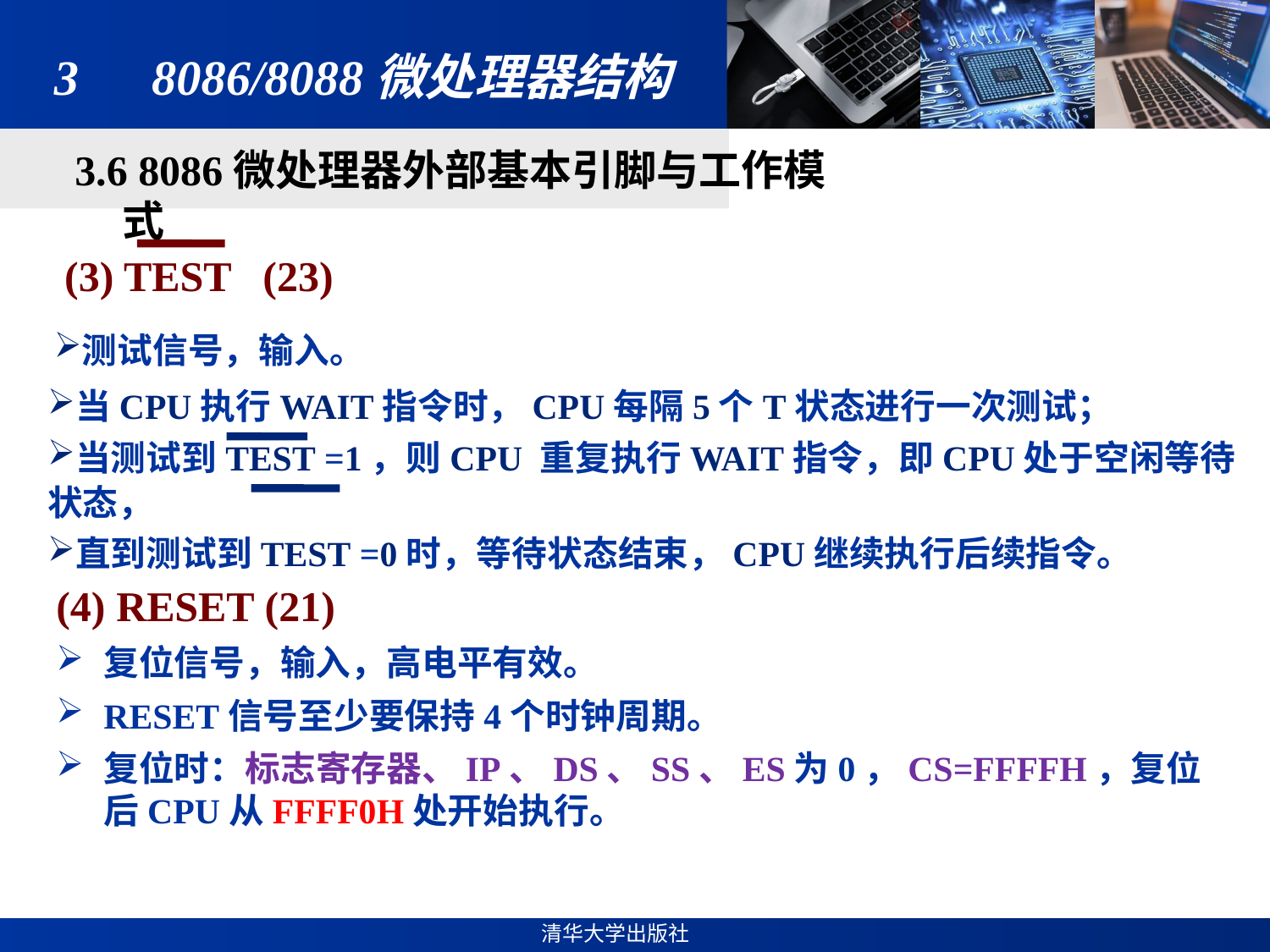

# 3　8086/8088微处理器结构
3.6 8086微处理器外部基本引脚与工作模式

 (3) TEST   (23)
测试信号，输入。

当CPU执行WAIT指令时，CPU每隔5个T状态进行一次测试；
当测试到TEST =1，则CPU 重复执行WAIT指令，即CPU处于空闲等待状态，
直到测试到TEST =0时，等待状态结束，CPU继续执行后续指令。

(4) RESET (21)
复位信号，输入，高电平有效。
RESET信号至少要保持4个时钟周期。
复位时：标志寄存器、IP、DS、SS、ES为0，CS=FFFFH，复位后CPU从FFFF0H处开始执行。